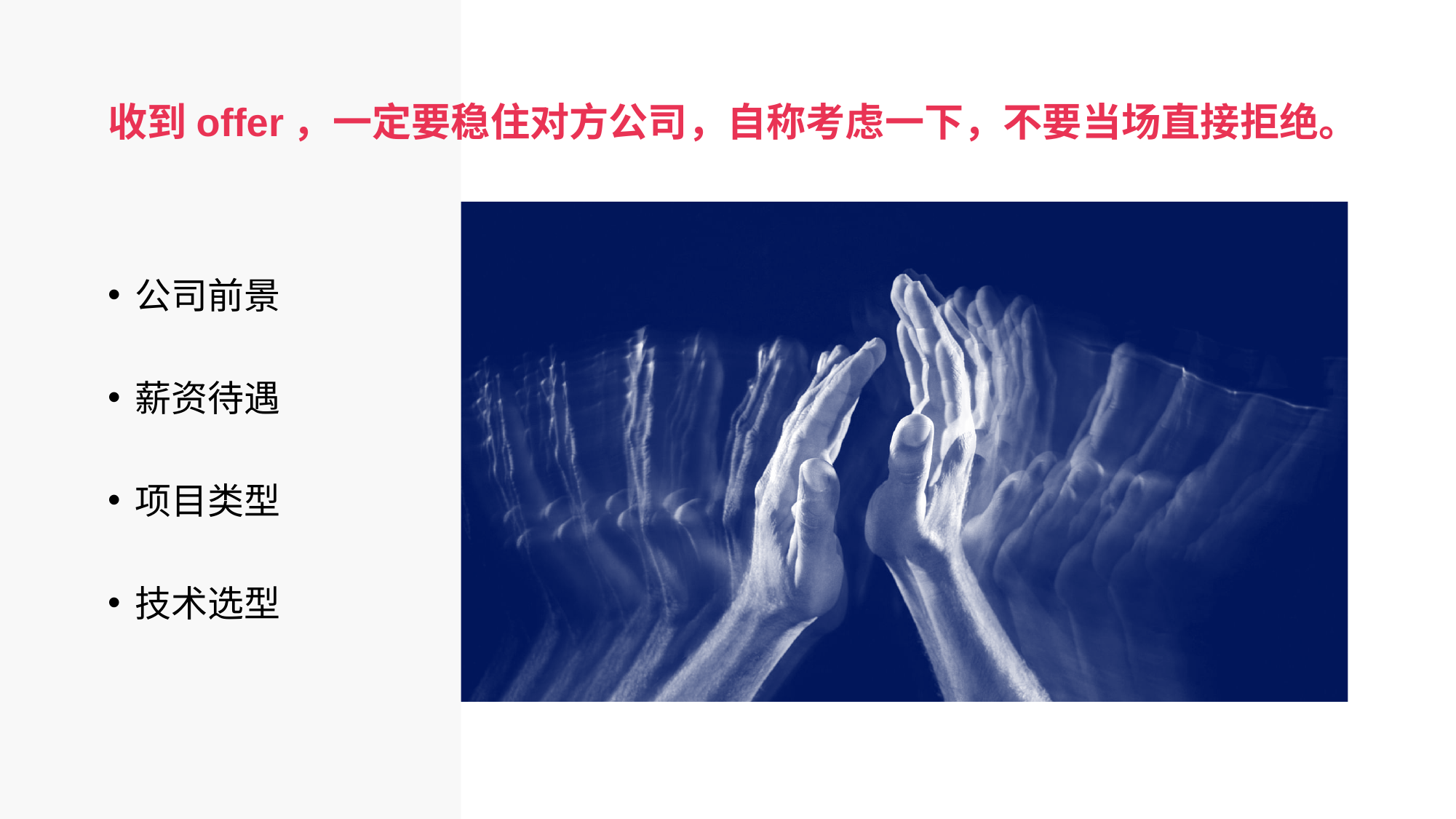

收到offer，一定要稳住对方公司，自称考虑一下，不要当场直接拒绝。

公司前景
薪资待遇
项目类型
技术选型